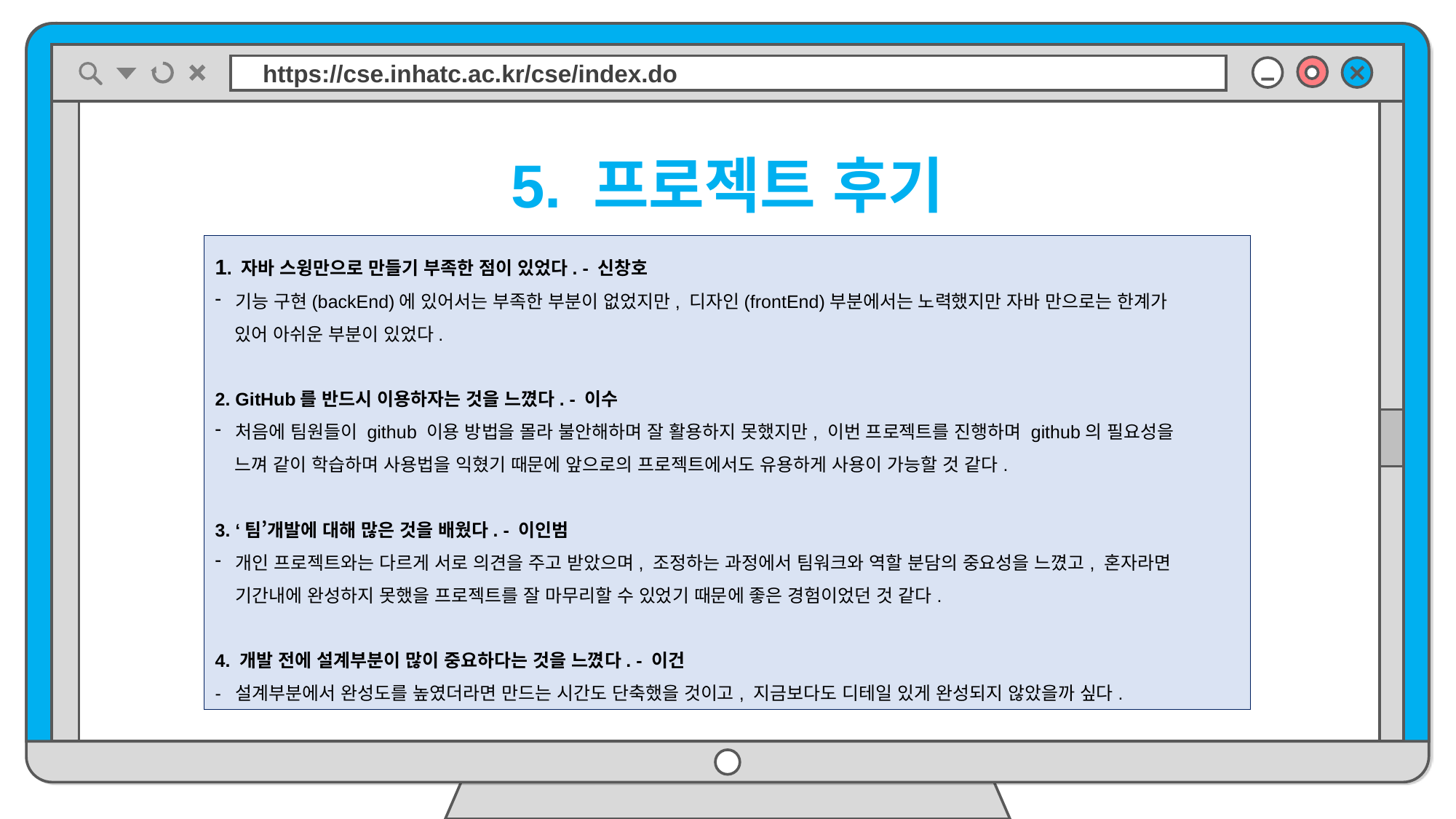

https://cse.inhatc.ac.kr/cse/index.do

5. 프로젝트 후기
1. 자바 스윙만으로 만들기 부족한 점이 있었다. - 신창호
기능 구현(backEnd)에 있어서는 부족한 부분이 없었지만, 디자인(frontEnd)부분에서는 노력했지만 자바 만으로는 한계가
   있어 아쉬운 부분이 있었다.

2. GitHub를 반드시 이용하자는 것을 느꼈다. - 이수
처음에 팀원들이 github 이용 방법을 몰라 불안해하며 잘 활용하지 못했지만, 이번 프로젝트를 진행하며 github의 필요성을
   느껴 같이 학습하며 사용법을 익혔기 때문에 앞으로의 프로젝트에서도 유용하게 사용이 가능할 것 같다.

3. ‘팀’개발에 대해 많은 것을 배웠다. - 이인범
개인 프로젝트와는 다르게 서로 의견을 주고 받았으며, 조정하는 과정에서 팀워크와 역할 분담의 중요성을 느꼈고, 혼자라면 기간내에 완성하지 못했을 프로젝트를 잘 마무리할 수 있었기 때문에 좋은 경험이었던 것 같다.

4. 개발 전에 설계부분이 많이 중요하다는 것을 느꼈다. - 이건
-  설계부분에서 완성도를 높였더라면 만드는 시간도 단축했을 것이고, 지금보다도 디테일 있게 완성되지 않았을까 싶다.